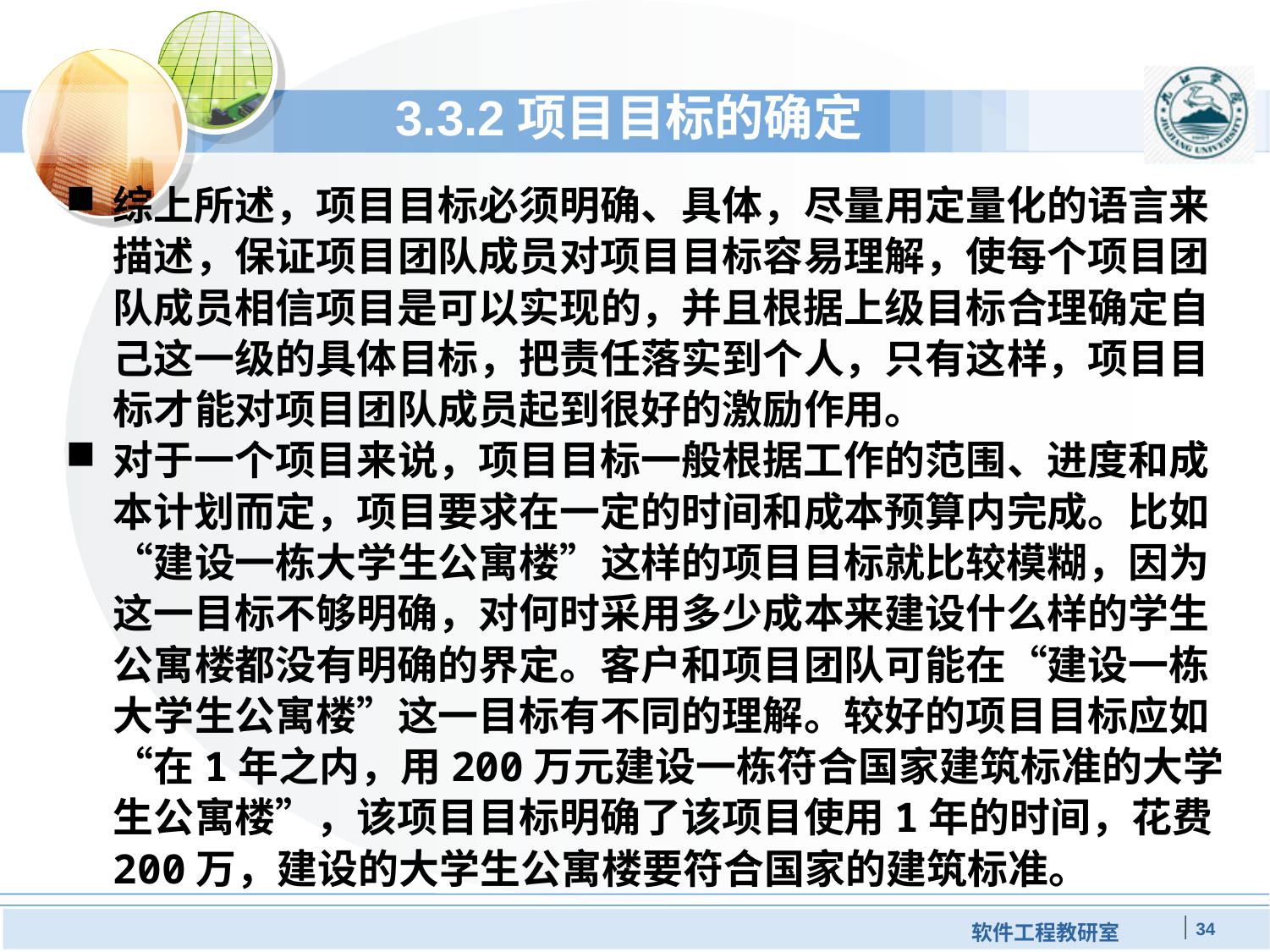

# 3.3.2项目目标的确定
综上所述，项目目标必须明确、具体，尽量用定量化的语言来描述，保证项目团队成员对项目目标容易理解，使每个项目团队成员相信项目是可以实现的，并且根据上级目标合理确定自己这一级的具体目标，把责任落实到个人，只有这样，项目目标才能对项目团队成员起到很好的激励作用。
对于一个项目来说，项目目标一般根据工作的范围、进度和成本计划而定，项目要求在一定的时间和成本预算内完成。比如“建设一栋大学生公寓楼”这样的项目目标就比较模糊，因为这一目标不够明确，对何时采用多少成本来建设什么样的学生公寓楼都没有明确的界定。客户和项目团队可能在“建设一栋大学生公寓楼”这一目标有不同的理解。较好的项目目标应如“在1年之内，用200万元建设一栋符合国家建筑标准的大学生公寓楼”，该项目目标明确了该项目使用1年的时间，花费200万，建设的大学生公寓楼要符合国家的建筑标准。